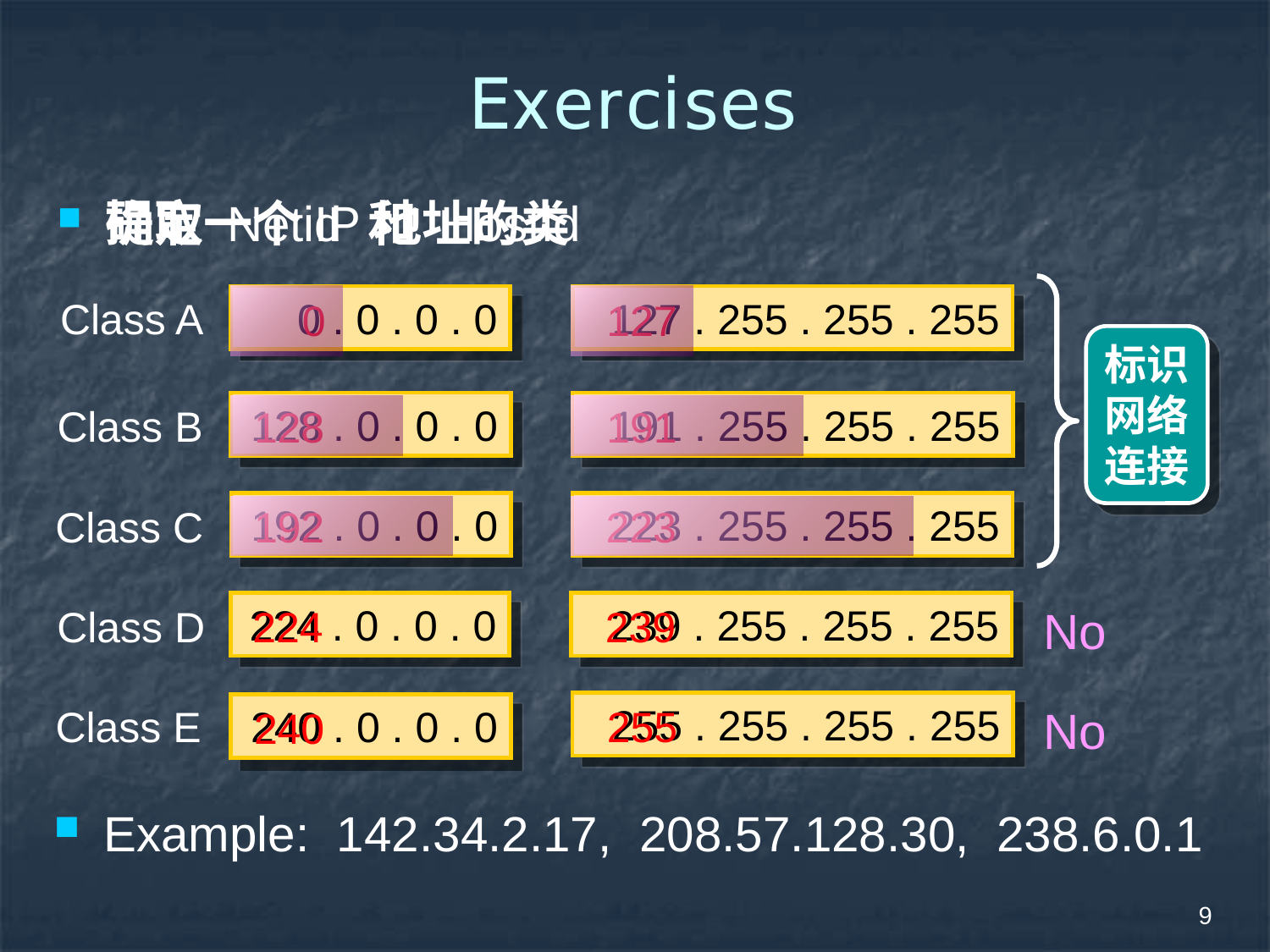

# Exercises
确定一个IP地址的类
提取 Netid 和 Hostid

Class A
0 . 0 . 0 . 0
127 . 255 . 255 . 255
128 . 0 . 0 . 0
191 . 255 . 255 . 255
Class B
192 . 0 . 0 . 0
223 . 255 . 255 . 255
Class C
224 . 0 . 0 . 0
239 . 255 . 255 . 255
Class D
255 . 255 . 255 . 255
Class E
240 . 0 . 0 . 0

0
127
标识
网络
连接
128
191

192
223

No
224
239
No
255
240
Example:  142.34.2.17,  208.57.128.30,  238.6.0.1
9